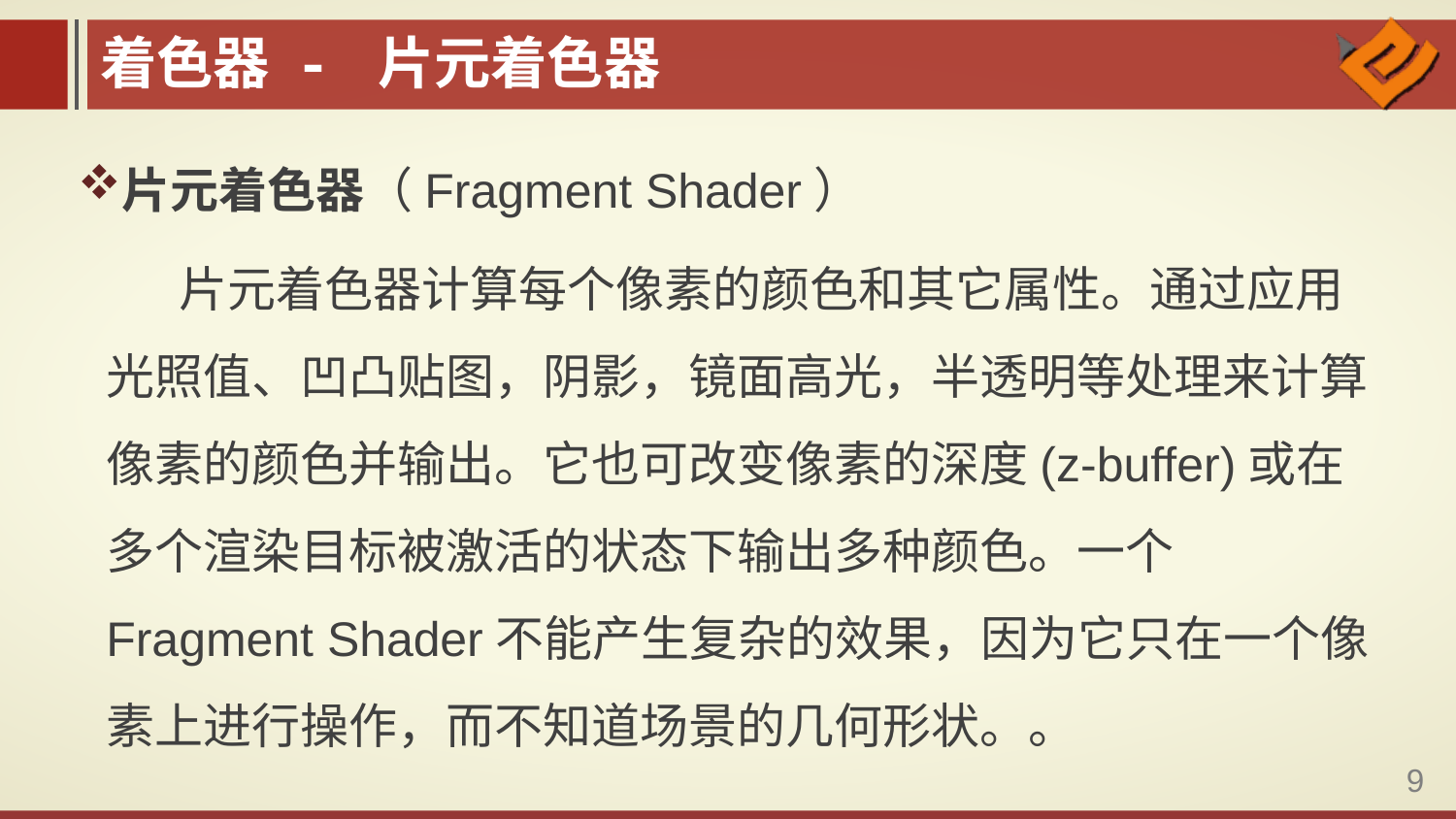

着色器 - 片元着色器
片元着色器（Fragment Shader）
片元着色器计算每个像素的颜色和其它属性。通过应用光照值、凹凸贴图，阴影，镜面高光，半透明等处理来计算像素的颜色并输出。它也可改变像素的深度(z-buffer)或在多个渲染目标被激活的状态下输出多种颜色。一个Fragment Shader不能产生复杂的效果，因为它只在一个像素上进行操作，而不知道场景的几何形状。。